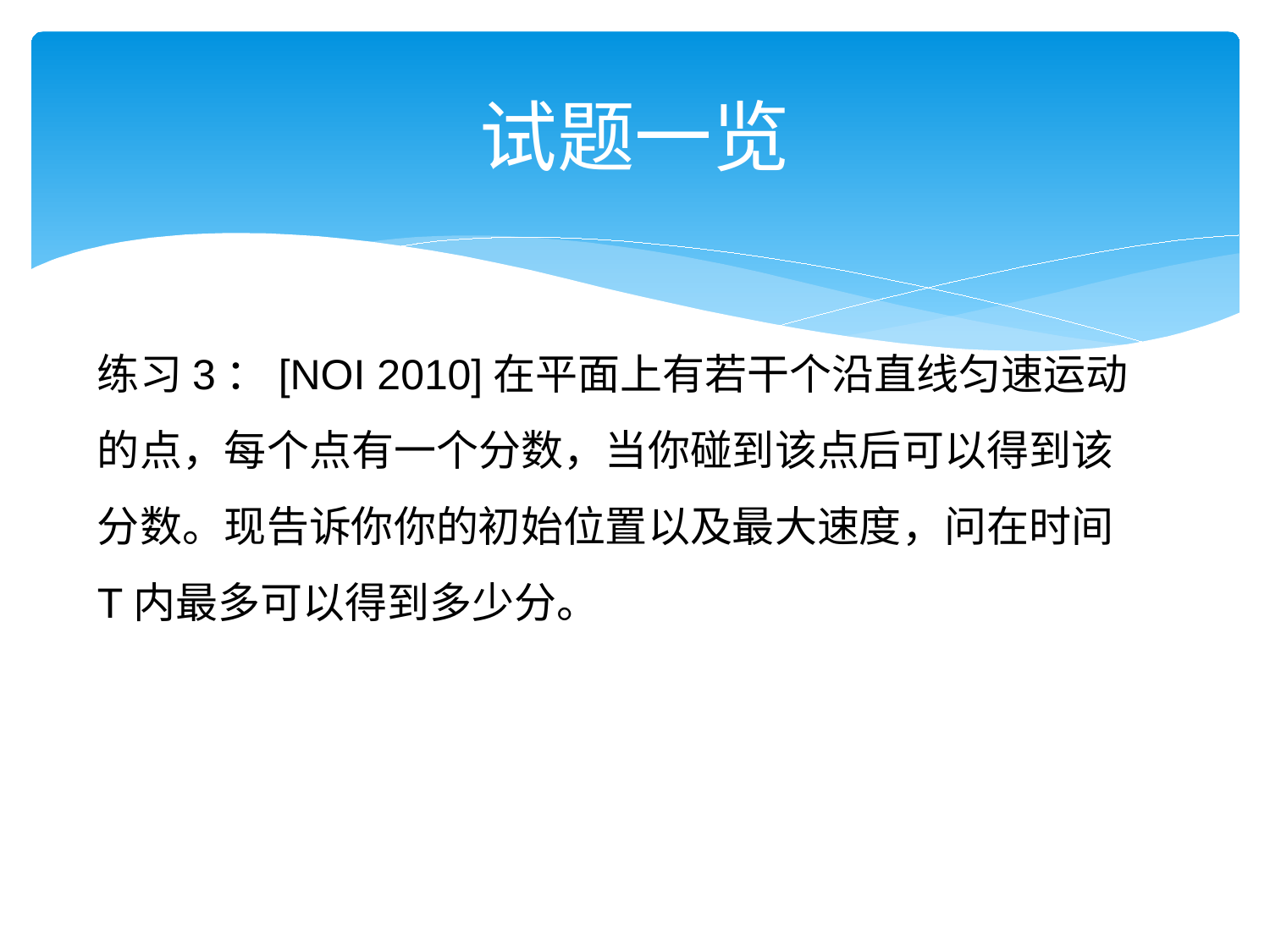

# 试题一览
练习3：[NOI 2010]在平面上有若干个沿直线匀速运动的点，每个点有一个分数，当你碰到该点后可以得到该分数。现告诉你你的初始位置以及最大速度，问在时间T内最多可以得到多少分。